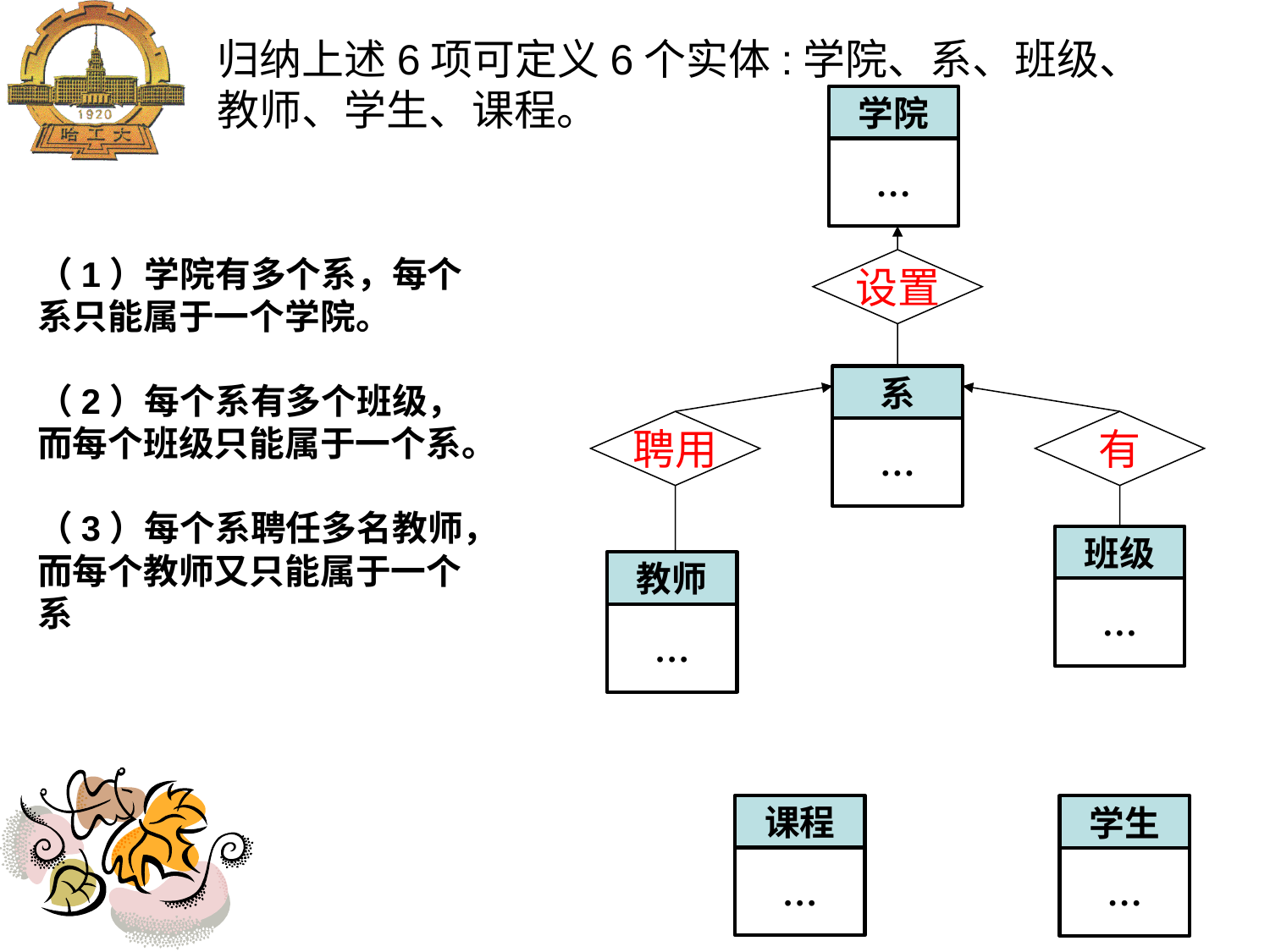

归纳上述6项可定义6个实体:学院、系、班级、教师、学生、课程。
学院
…

设置

（1）学院有多个系，每个系只能属于一个学院。

（2）每个系有多个班级，而每个班级只能属于一个系。

（3）每个系聘任多名教师，而每个教师又只能属于一个系
系
…

聘用

有

班级
…
教师
…
课程
…
学生
…